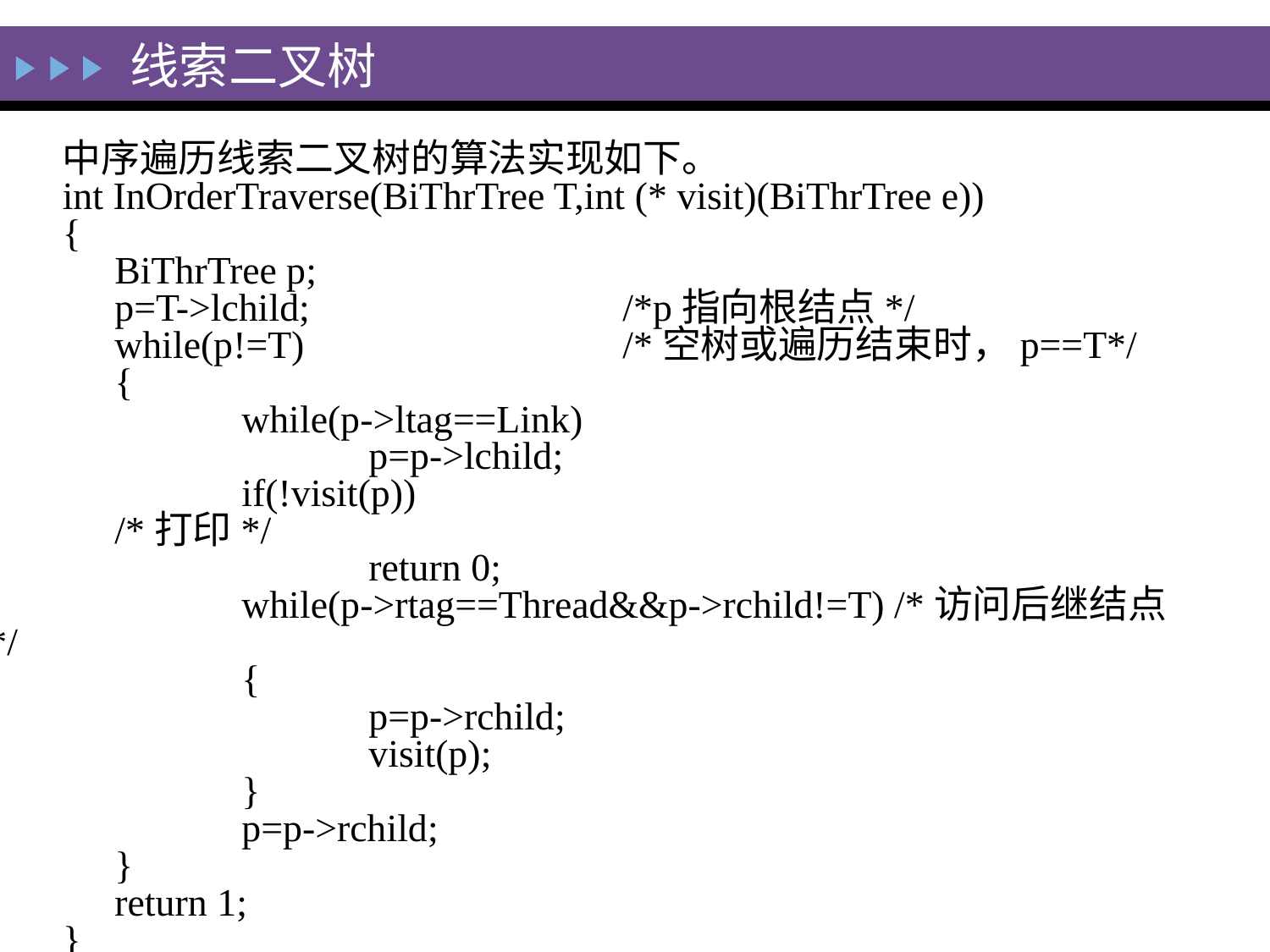

# 线索二叉树
中序遍历线索二叉树的算法实现如下。
int InOrderTraverse(BiThrTree T,int (* visit)(BiThrTree e))
{
	BiThrTree p;
	p=T->lchild;			/*p指向根结点*/
	while(p!=T)			/*空树或遍历结束时，p==T*/
	{
		while(p->ltag==Link)
			p=p->lchild;
		if(!visit(p))							/*打印*/
			return 0;
		while(p->rtag==Thread&&p->rchild!=T) /*访问后继结点*/
		{
			p=p->rchild;
			visit(p);
		}
		p=p->rchild;
	}
	return 1;
}